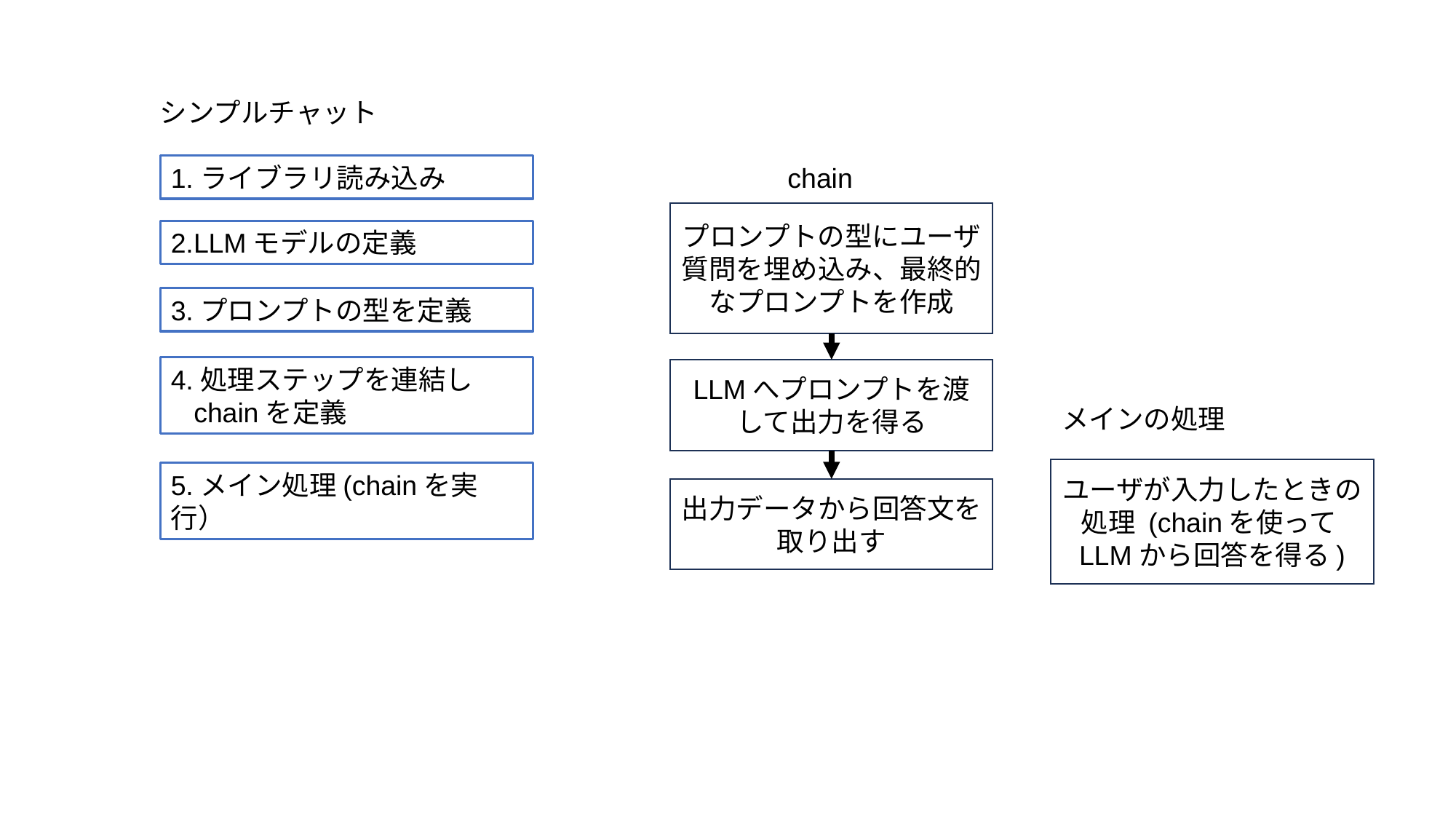

シンプルチャット
1.ライブラリ読み込み
chain
プロンプトの型にユーザ質問を埋め込み、最終的なプロンプトを作成
2.LLMモデルの定義
3.プロンプトの型を定義
4.処理ステップを連結し
   chainを定義
LLMへプロンプトを渡して出力を得る
メインの処理
ユーザが入力したときの処理 (chainを使ってLLMから回答を得る)
5.メイン処理(chainを実行）
出力データから回答文を取り出す